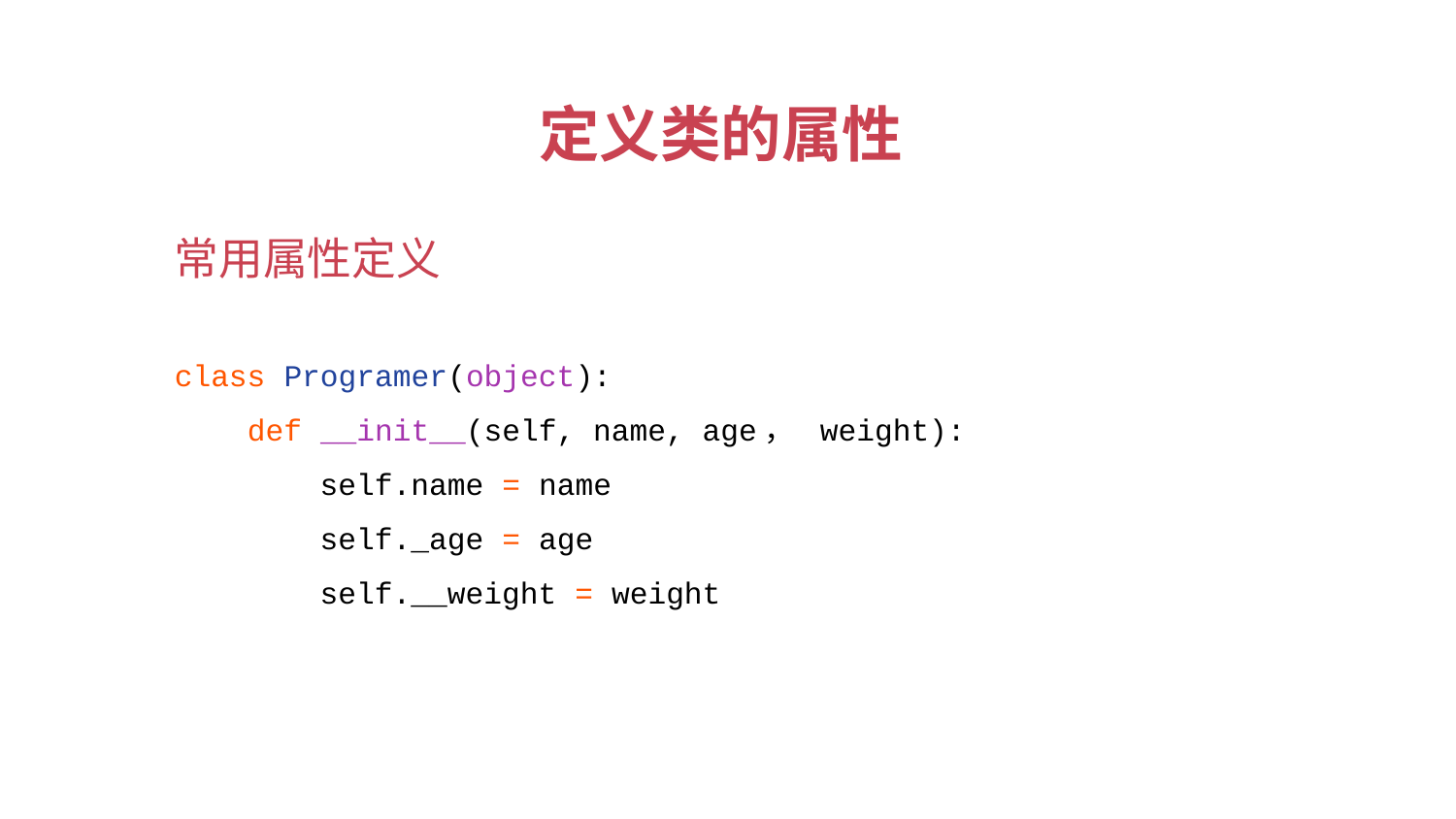

定义类的属性
# 常用属性定义
class Programer(object):
    def __init__(self, name, age， weight):
        self.name = name
        self._age = age
        self.__weight = weight